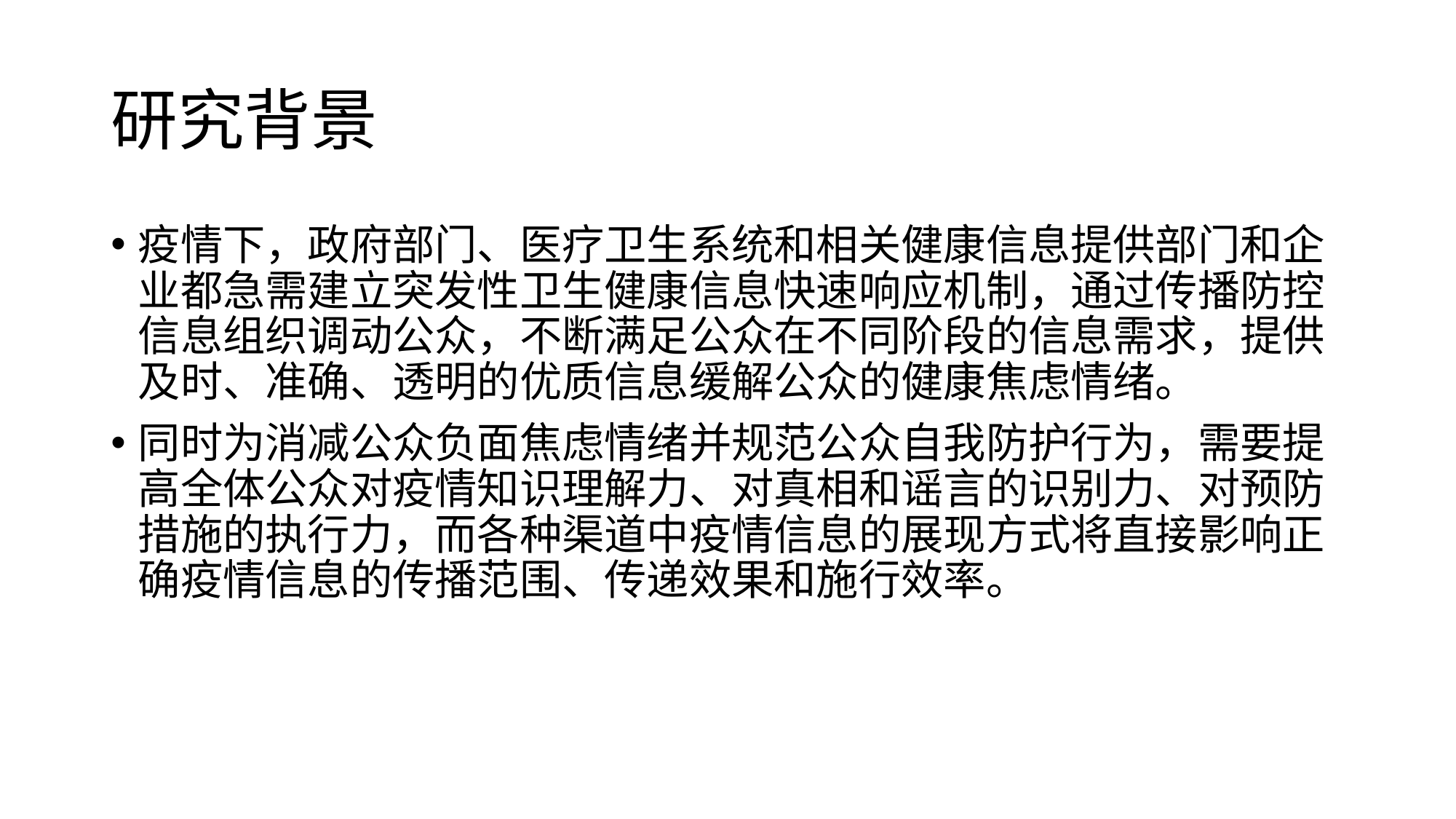

# 研究背景
疫情下，政府部门、医疗卫生系统和相关健康信息提供部门和企业都急需建立突发性卫生健康信息快速响应机制，通过传播防控信息组织调动公众，不断满足公众在不同阶段的信息需求，提供及时、准确、透明的优质信息缓解公众的健康焦虑情绪。
同时为消减公众负面焦虑情绪并规范公众自我防护行为，需要提高全体公众对疫情知识理解力、对真相和谣言的识别力、对预防措施的执行力，而各种渠道中疫情信息的展现方式将直接影响正确疫情信息的传播范围、传递效果和施行效率。